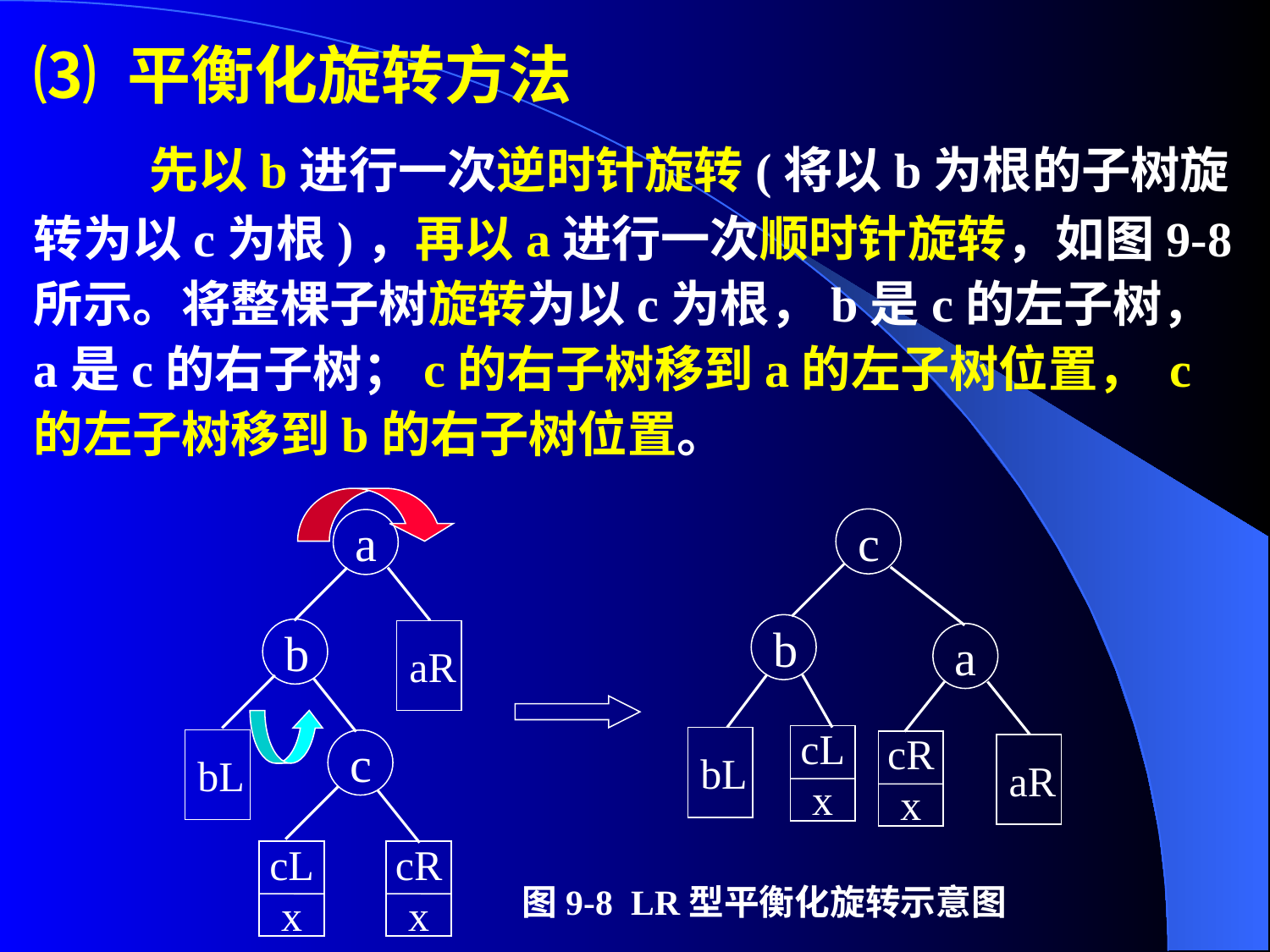

⑶ 平衡化旋转方法
       先以b进行一次逆时针旋转(将以b为根的子树旋转为以c为根)，再以a进行一次顺时针旋转，如图9-8所示。将整棵子树旋转为以c为根，b是c的左子树，a是c的右子树；c的右子树移到a的左子树位置， c的左子树移到b的右子树位置。

a

b
aR

bL
c

cL
x

cR
x

c

b
a

cL
x

bL
cR
x

aR

图9-8  LR型平衡化旋转示意图